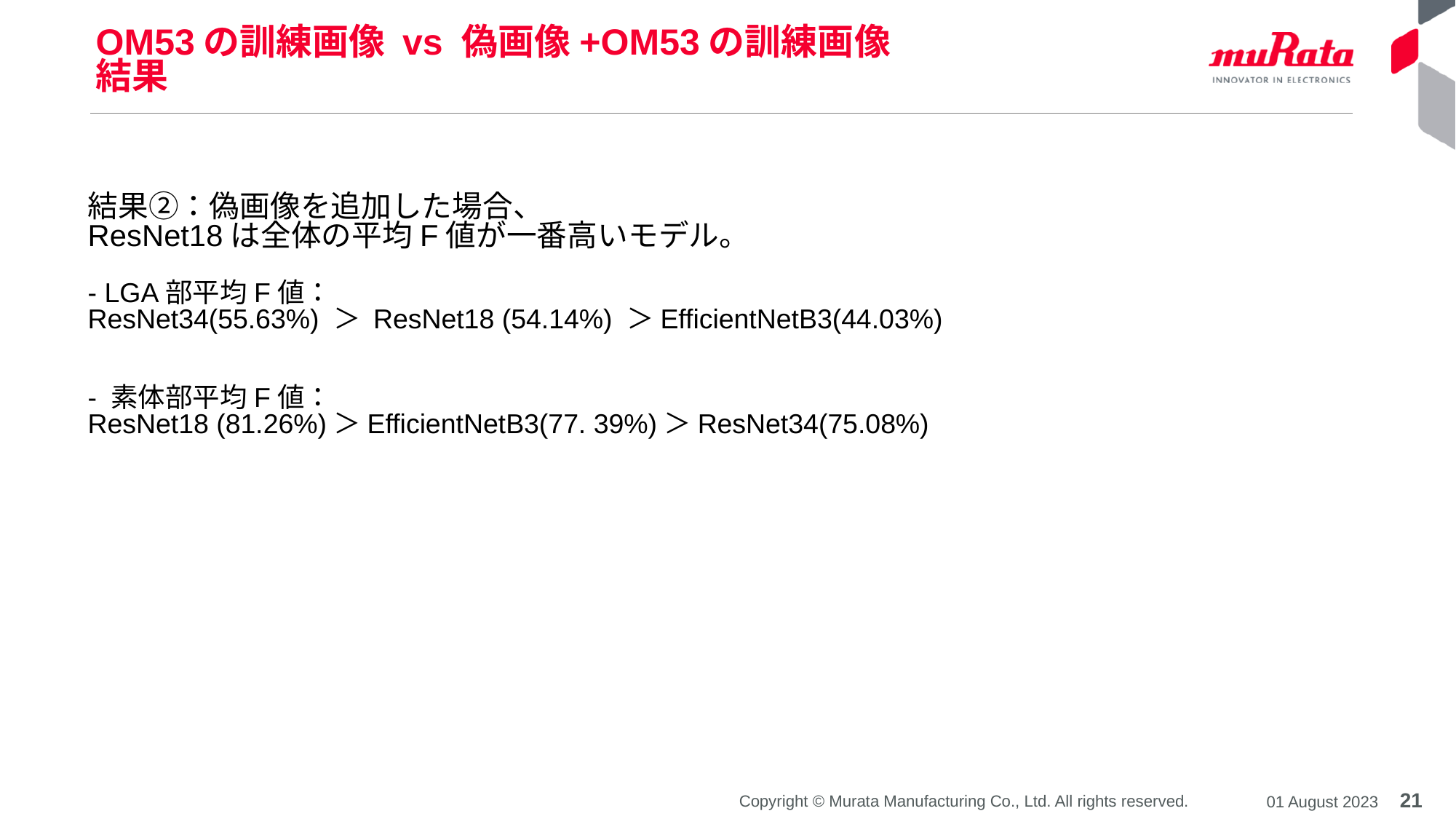

OM53の訓練画像 vs 偽画像+OM53の訓練画像
結果
# 結果②：偽画像を追加した場合、 ResNet18は全体の平均F値が一番高いモデル。 - LGA部平均F値： ResNet34(55.63%) ＞ ResNet18 (54.14%) ＞EfficientNetB3(44.03%) - 素体部平均F値： ResNet18 (81.26%)＞EfficientNetB3(77. 39%)＞ResNet34(75.08%)